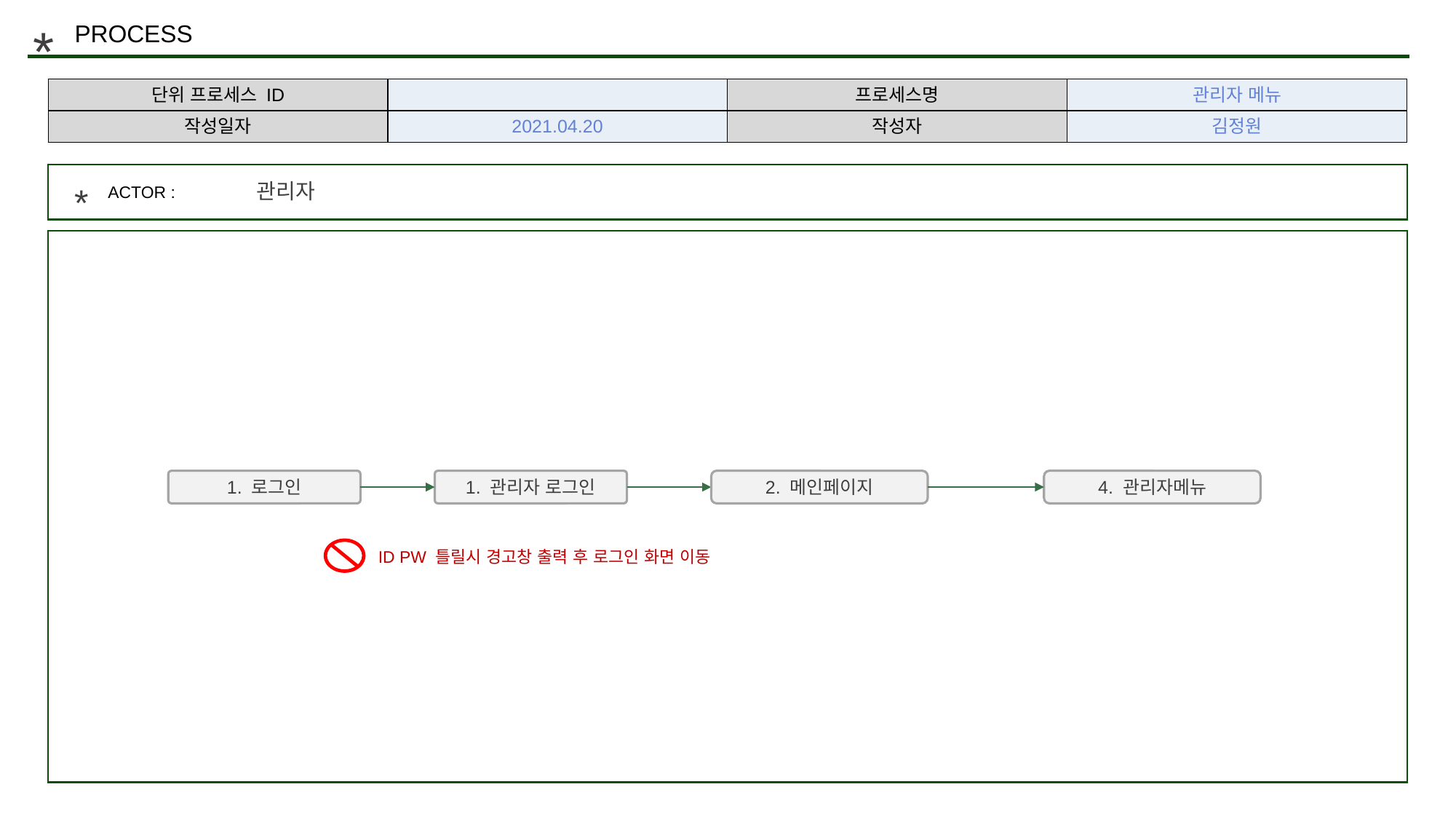

*
PROCESS
| 단위 프로세스 ID |  | 프로세스명 | 관리자 메뉴 |
| --- | --- | --- | --- |
| 작성일자 | 2021.04.20 | 작성자 | 김정원 |

관리자
*
ACTOR :

1. 로그인
1. 관리자 로그인
2. 메인페이지
4. 관리자메뉴

ID PW 틀릴시 경고창 출력 후 로그인 화면 이동